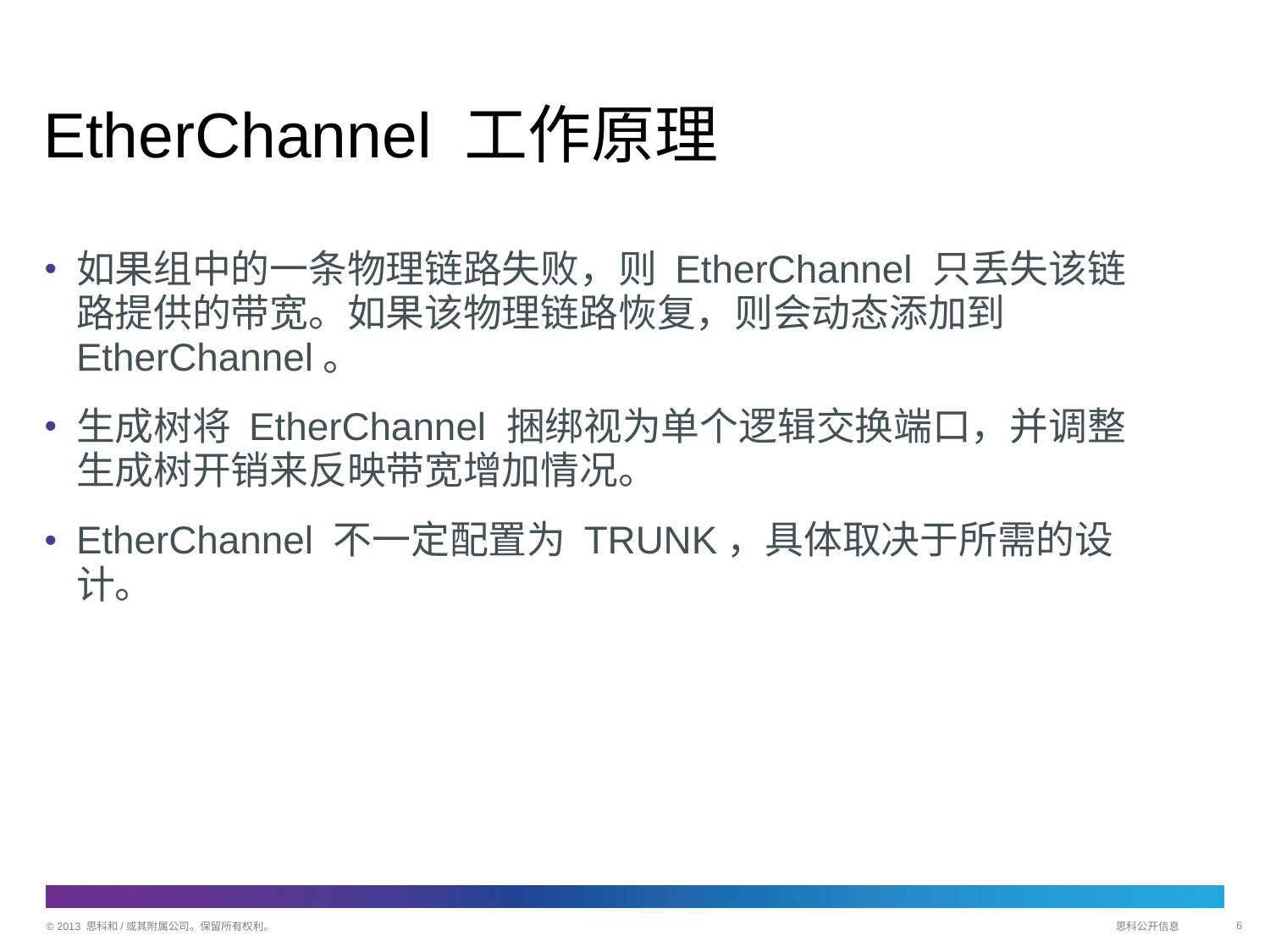

# EtherChannel 工作原理
如果组中的一条物理链路失败，则 EtherChannel 只丢失该链路提供的带宽。如果该物理链路恢复，则会动态添加到 EtherChannel。
生成树将 EtherChannel 捆绑视为单个逻辑交换端口，并调整生成树开销来反映带宽增加情况。
EtherChannel 不一定配置为 TRUNK，具体取决于所需的设计。